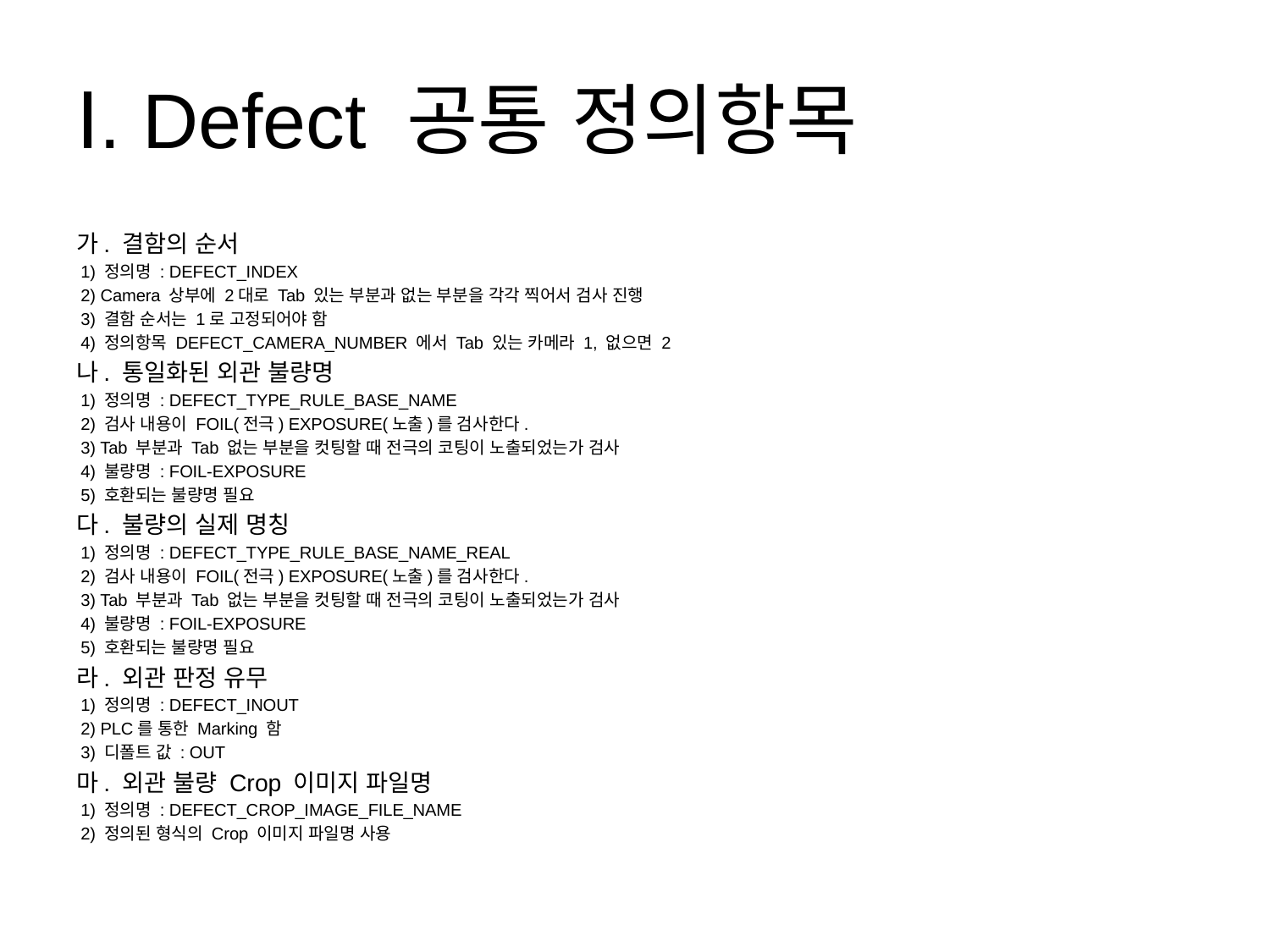

# Ⅰ. Defect 공통 정의항목
가. 결함의 순서
 1) 정의명 : DEFECT_INDEX
 2) Camera 상부에 2대로 Tab 있는 부분과 없는 부분을 각각 찍어서 검사 진행
 3) 결함 순서는 1로 고정되어야 함
 4) 정의항목 DEFECT_CAMERA_NUMBER 에서 Tab 있는 카메라 1, 없으면 2
나. 통일화된 외관 불량명
 1) 정의명 : DEFECT_TYPE_RULE_BASE_NAME
 2) 검사 내용이 FOIL(전극) EXPOSURE(노출)를 검사한다.
 3) Tab 부분과 Tab 없는 부분을 컷팅할 때 전극의 코팅이 노출되었는가 검사
 4) 불량명 : FOIL-EXPOSURE
 5) 호환되는 불량명 필요
다. 불량의 실제 명칭
 1) 정의명 : DEFECT_TYPE_RULE_BASE_NAME_REAL
 2) 검사 내용이 FOIL(전극) EXPOSURE(노출)를 검사한다.
 3) Tab 부분과 Tab 없는 부분을 컷팅할 때 전극의 코팅이 노출되었는가 검사
 4) 불량명 : FOIL-EXPOSURE
 5) 호환되는 불량명 필요
라. 외관 판정 유무
 1) 정의명 : DEFECT_INOUT
 2) PLC를 통한 Marking 함
 3) 디폴트 값 : OUT
마. 외관 불량 Crop 이미지 파일명
 1) 정의명 : DEFECT_CROP_IMAGE_FILE_NAME
 2) 정의된 형식의 Crop 이미지 파일명 사용